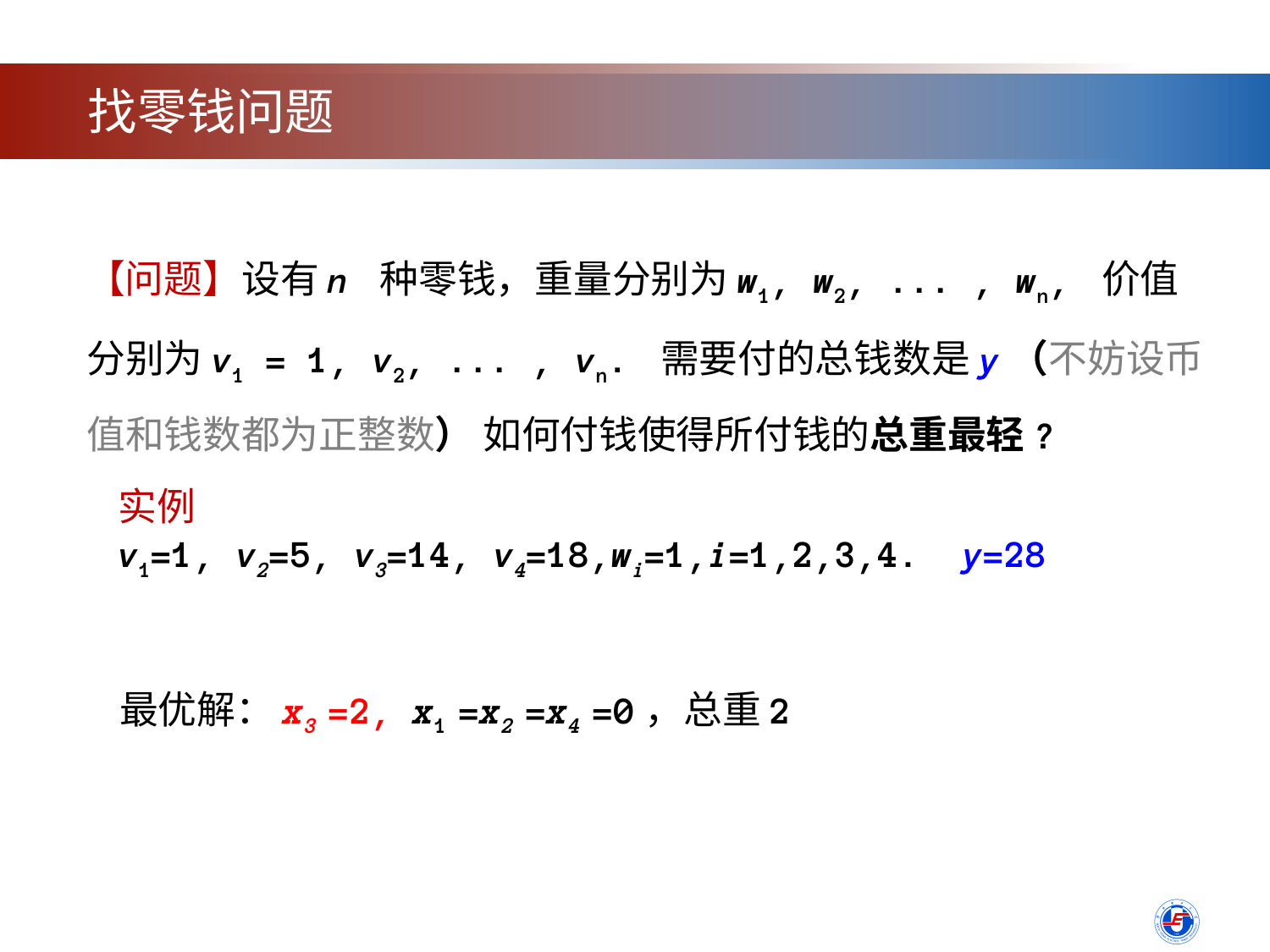

找零钱问题
【问题】设有n 种零钱，重量分别为w1, w2, ... , wn, 价值分别为v1 = 1, v2, ... , vn. 需要付的总钱数是y（不妨设币值和钱数都为正整数） 如何付钱使得所付钱的总重最轻?
实例
v1=1, v2=5, v3=14, v4=18,wi=1,i=1,2,3,4.  y=28
最优解：x3 =2, x1 =x2 =x4 =0，总重2